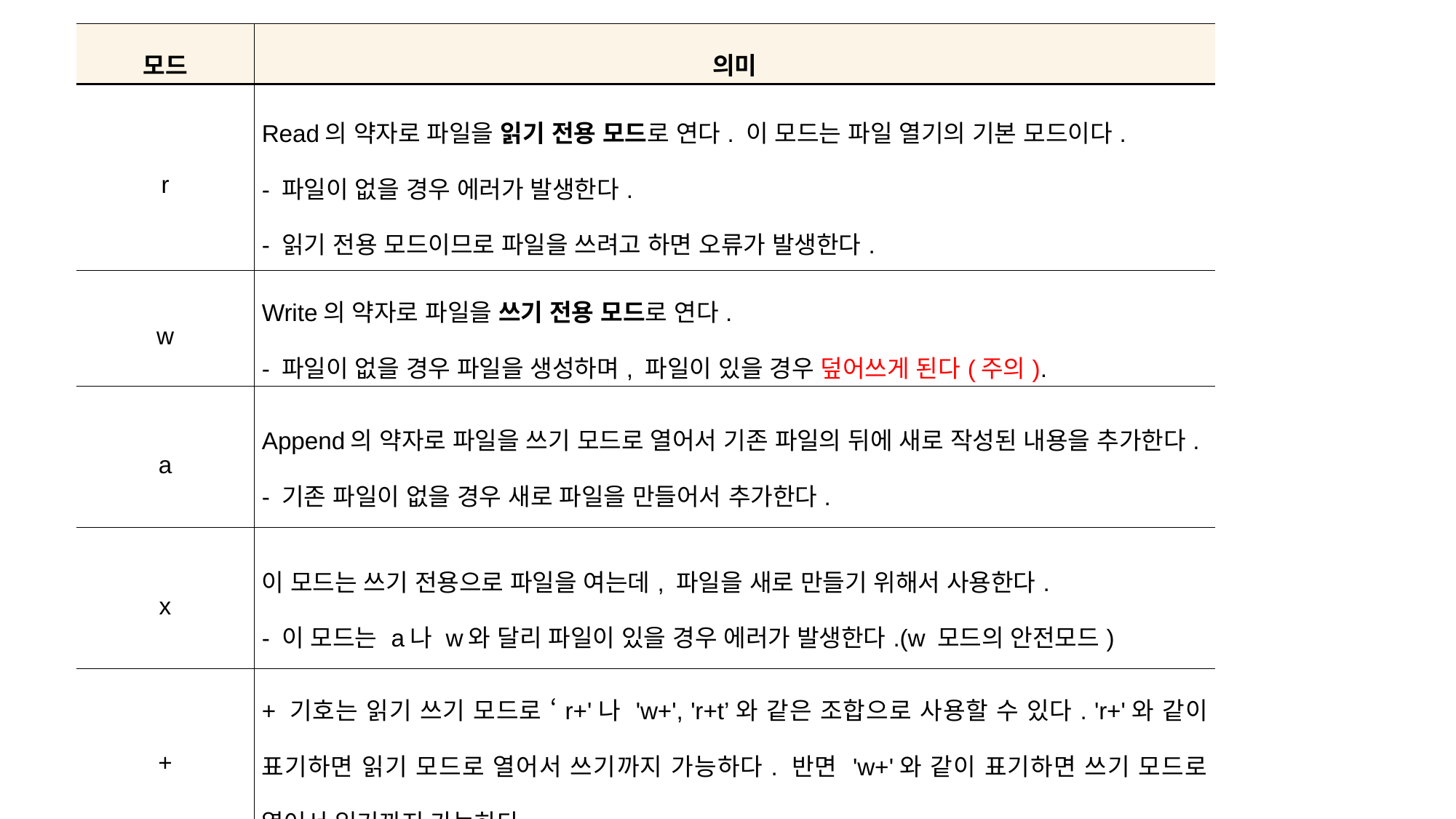

| 모드 | 의미 |
| --- | --- |
| r | Read의 약자로 파일을 읽기 전용 모드로 연다. 이 모드는 파일 열기의 기본 모드이다. - 파일이 없을 경우 에러가 발생한다. - 읽기 전용 모드이므로 파일을 쓰려고 하면 오류가 발생한다. |
| w | Write의 약자로 파일을 쓰기 전용 모드로 연다. - 파일이 없을 경우 파일을 생성하며, 파일이 있을 경우 덮어쓰게 된다(주의). |
| a | Append의 약자로 파일을 쓰기 모드로 열어서 기존 파일의 뒤에 새로 작성된 내용을 추가한다. - 기존 파일이 없을 경우 새로 파일을 만들어서 추가한다. |
| x | 이 모드는 쓰기 전용으로 파일을 여는데, 파일을 새로 만들기 위해서 사용한다. - 이 모드는 a나 w와 달리 파일이 있을 경우 에러가 발생한다.(w 모드의 안전모드) |
| + | + 기호는 읽기 쓰기 모드로 ‘r+'나 'w+', 'r+t’와 같은 조합으로 사용할 수 있다. 'r+'와 같이 표기하면 읽기 모드로 열어서 쓰기까지 가능하다. 반면 'w+'와 같이 표기하면 쓰기 모드로 열어서 읽기까지 가능하다. |